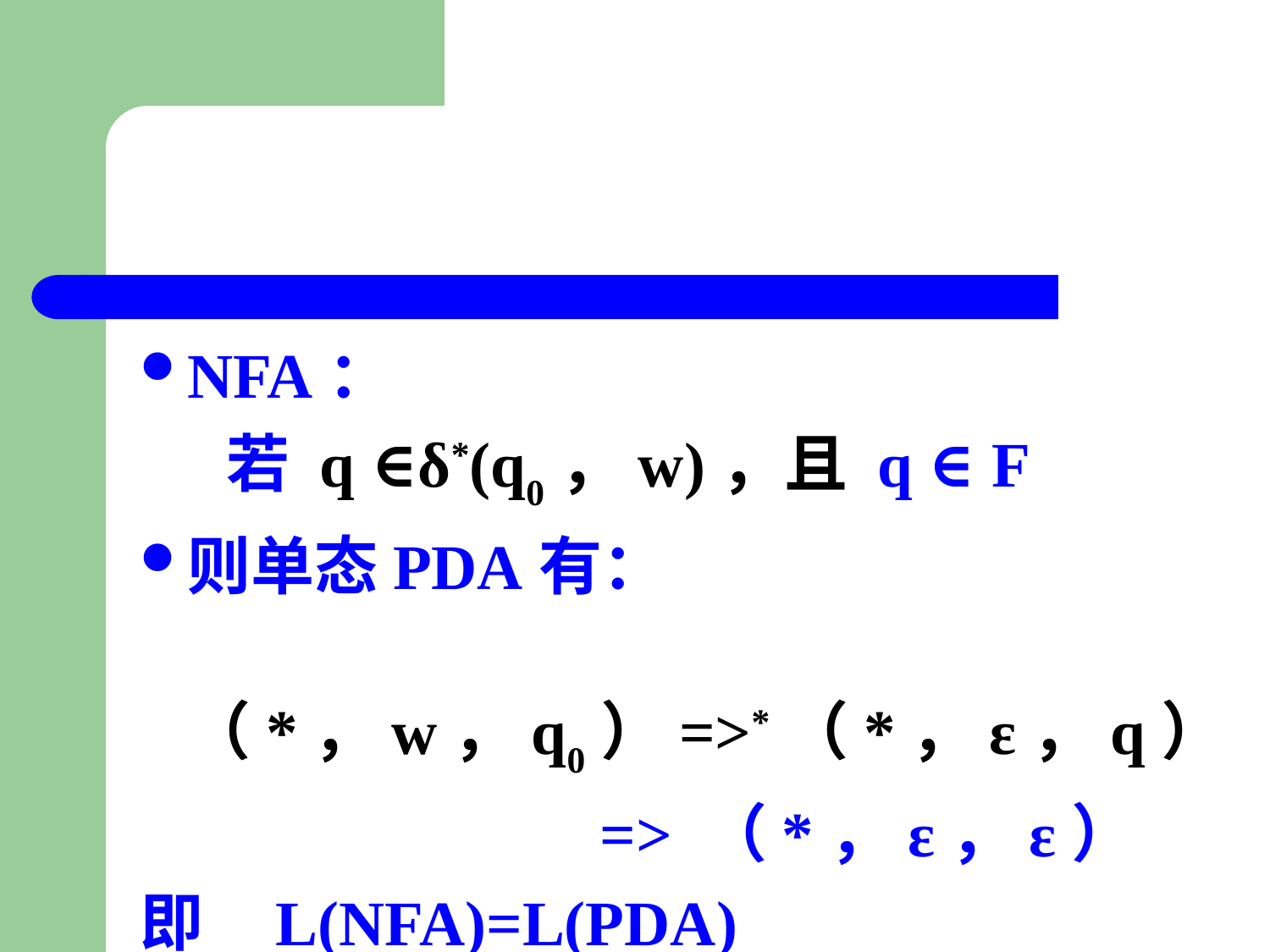

#
NFA：
     若 q ∈δ*(q0，w)，且 q ∈ F
则单态PDA有：
    （*，w，q0）=>*（*，ε，q）
                             => （*，ε，ε）
即    L(NFA)=L(PDA)